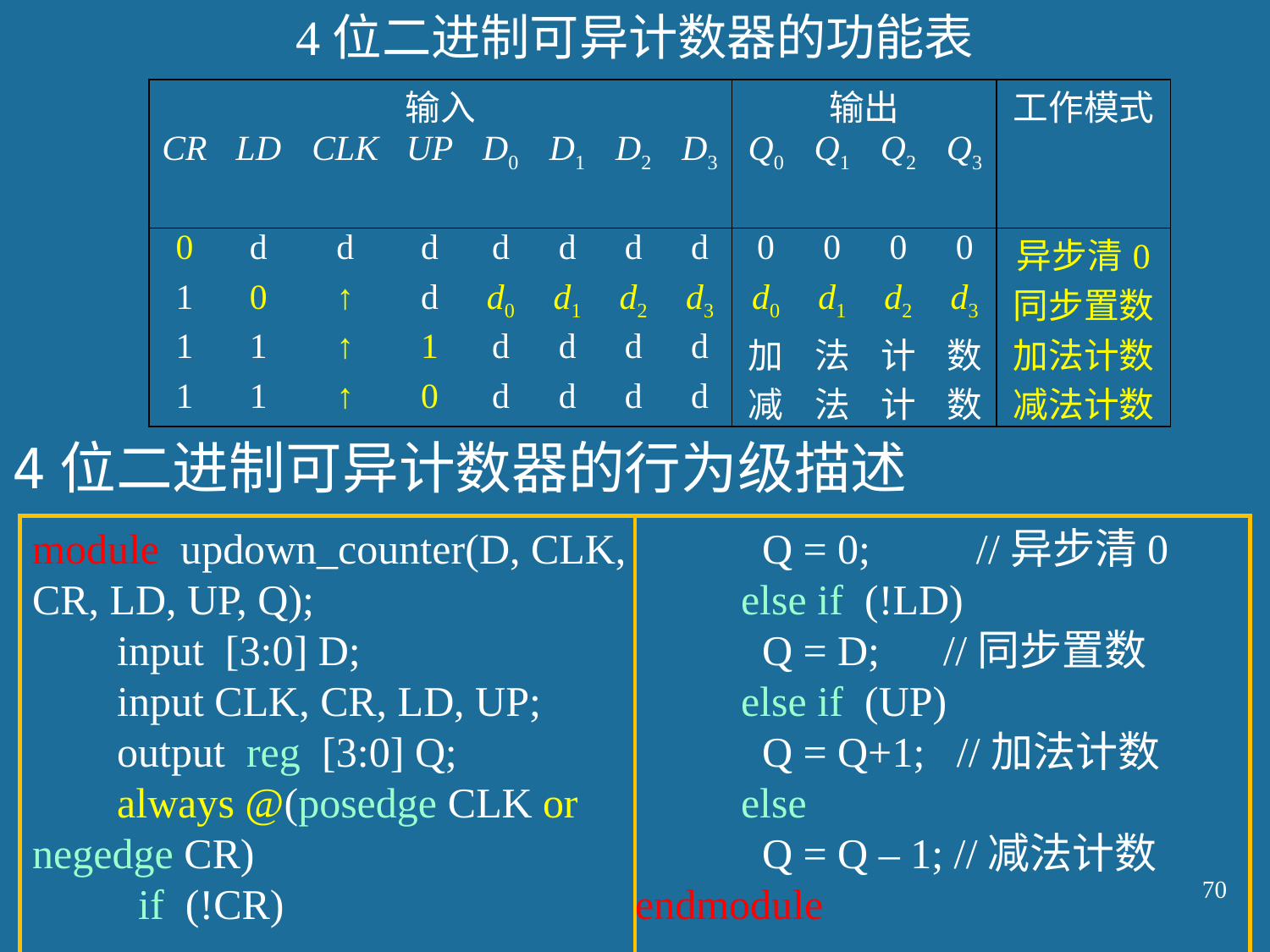

4位二进制可异计数器的功能表
| 输入 |  |  |  |  |  |  |  | 输出 |  |  |  | 工作模式 |
| --- | --- | --- | --- | --- | --- | --- | --- | --- | --- | --- | --- | --- |
| CR | LD | CLK | UP | D0 | D1 | D2 | D3 | Q0 | Q1 | Q2 | Q3 |  |
| 0 | d | d | d | d | d | d | d | 0 | 0 | 0 | 0 | 异步清0 |
| 1 | 0 | ↑ | d | d0 | d1 | d2 | d3 | d0 | d1 | d2 | d3 | 同步置数 |
| 1 | 1 | ↑ | 1 | d | d | d | d | 加 | 法 | 计 | 数 | 加法计数 |
| 1 | 1 | ↑ | 0 | d | d | d | d | 减 | 法 | 计 | 数 | 减法计数 |
4位二进制可异计数器的行为级描述
module  updown_counter(D, CLK, CR, LD, UP, Q);
        input  [3:0] D;
        input CLK, CR, LD, UP;
        output  reg  [3:0] Q;
        always @(posedge CLK or negedge CR)
          if  (!CR)
            Q = 0;          //异步清0
          else if  (!LD)
            Q = D;      //同步置数
          else if  (UP)
            Q = Q+1;   //加法计数
          else
            Q = Q – 1; //减法计数
endmodule
70